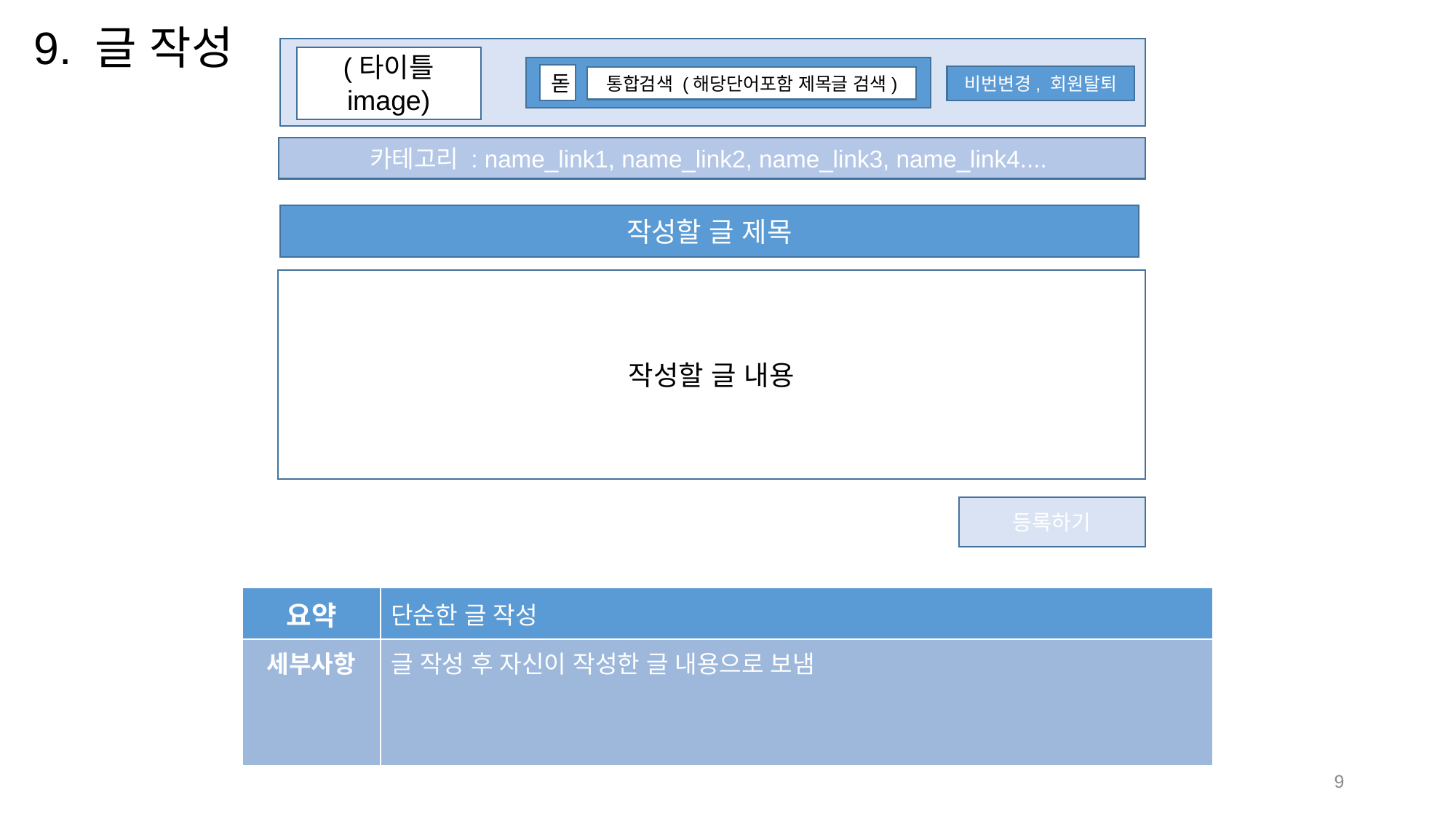

# 9. 글 작성

(타이틀 image)

돋
비번변경, 회원탈퇴
통합검색 (해당단어포함 제목글 검색)
카테고리 : name_link1, name_link2, name_link3, name_link4....
작성할 글 제목
작성할 글 내용
등록하기
| 요약 | 단순한 글 작성 |
| --- | --- |
| 세부사항 | 글 작성 후 자신이 작성한 글 내용으로 보냄 |
9